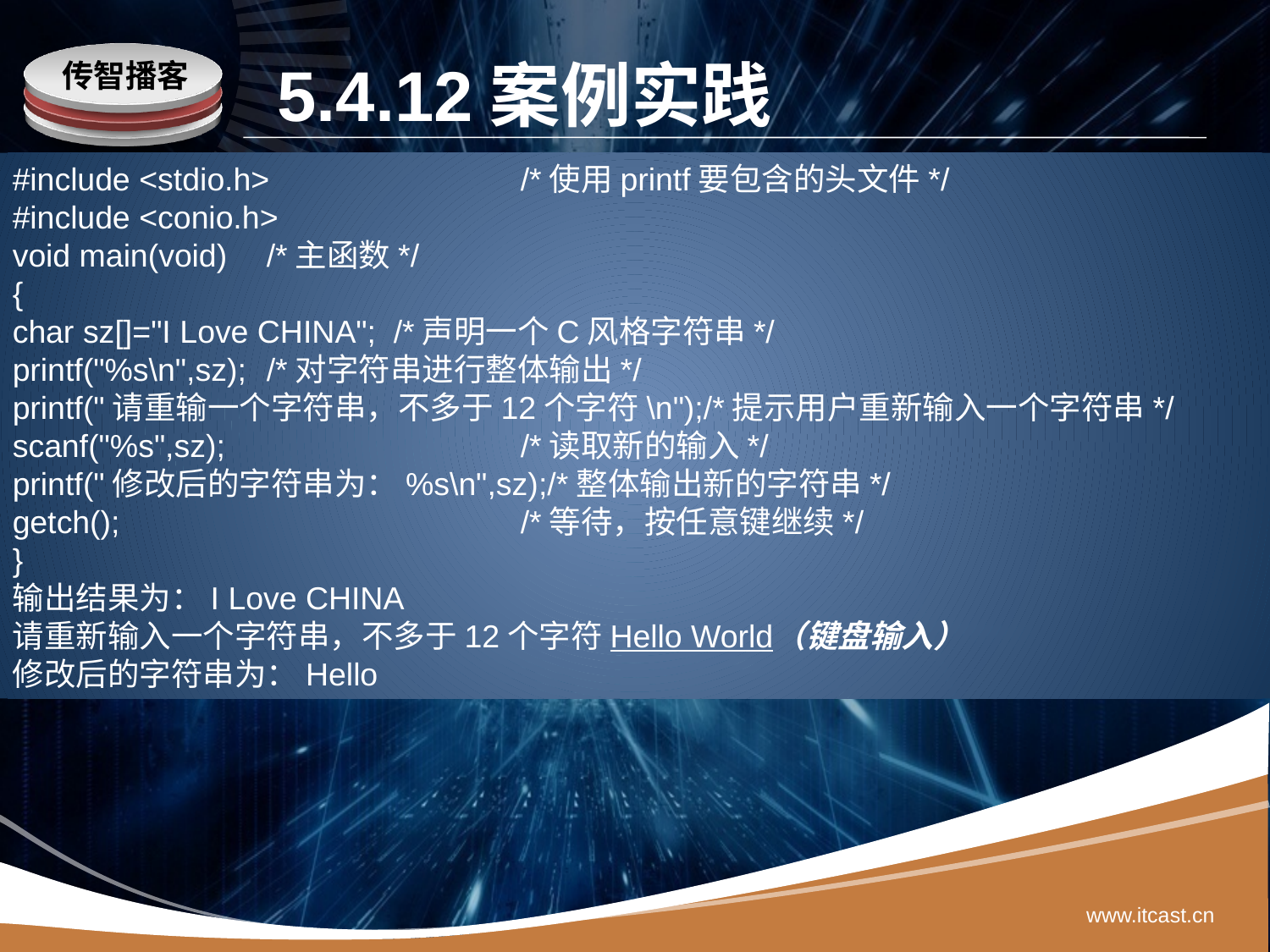

# 5.4.12案例实践
#include <stdio.h>		/*使用printf要包含的头文件*/
#include <conio.h>
void main(void)	/*主函数*/
{
char sz[]="I Love CHINA";	/*声明一个C风格字符串*/
printf("%s\n",sz);	/*对字符串进行整体输出*/
printf("请重输一个字符串，不多于12个字符\n");/*提示用户重新输入一个字符串*/
scanf("%s",sz);			/*读取新的输入*/
printf("修改后的字符串为：%s\n",sz);/*整体输出新的字符串*/
getch();				/*等待，按任意键继续*/
}
输出结果为：I Love CHINA
请重新输入一个字符串，不多于12个字符Hello World	（键盘输入）
修改后的字符串为：Hello
www.itcast.cn